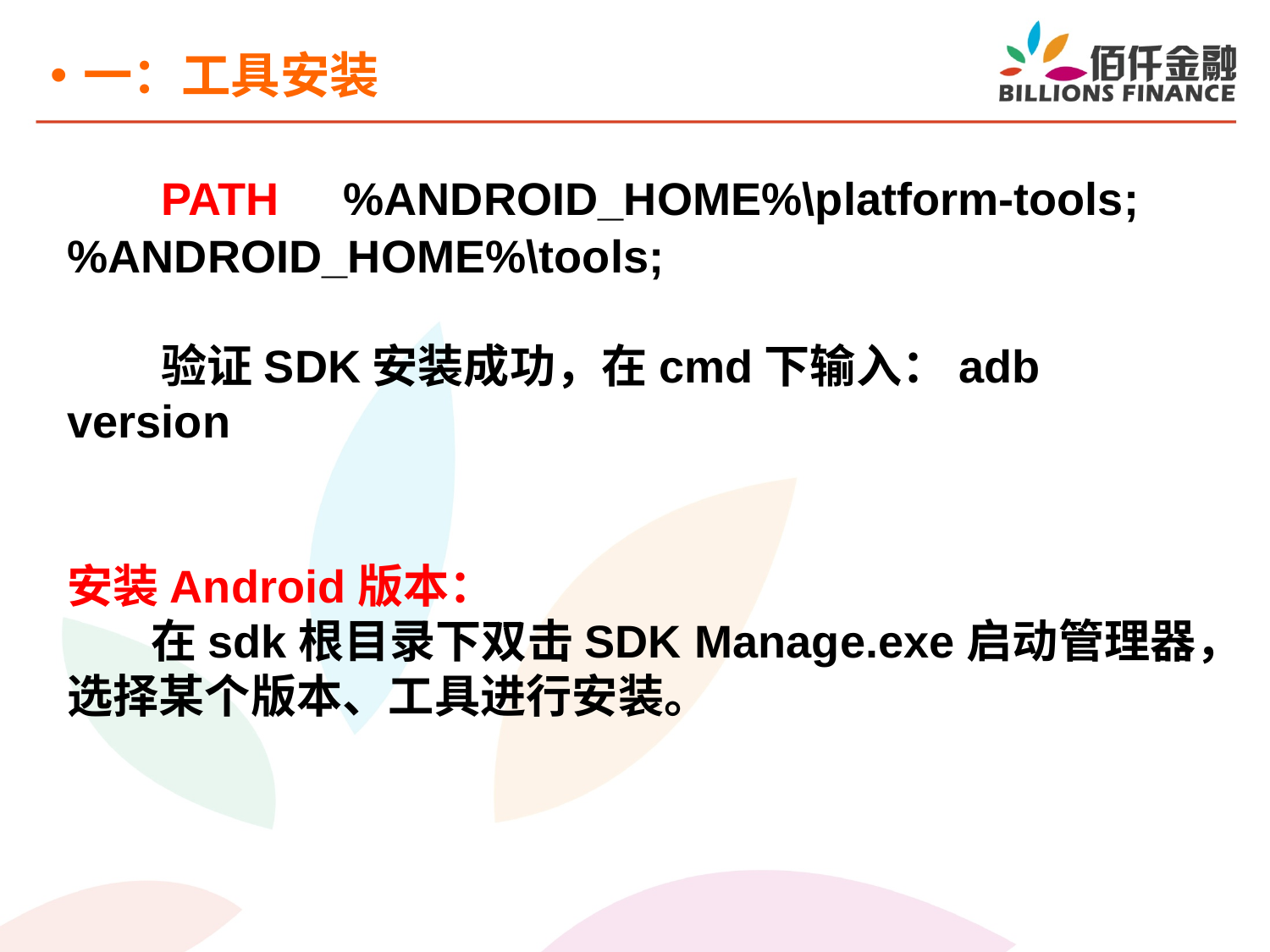

一：工具安装
      PATH     %ANDROID_HOME%\platform-tools;%ANDROID_HOME%\tools;

        验证SDK安装成功，在cmd下输入：adb version

安装Android版本：
       在sdk根目录下双击SDK Manage.exe启动管理器，选择某个版本、工具进行安装。